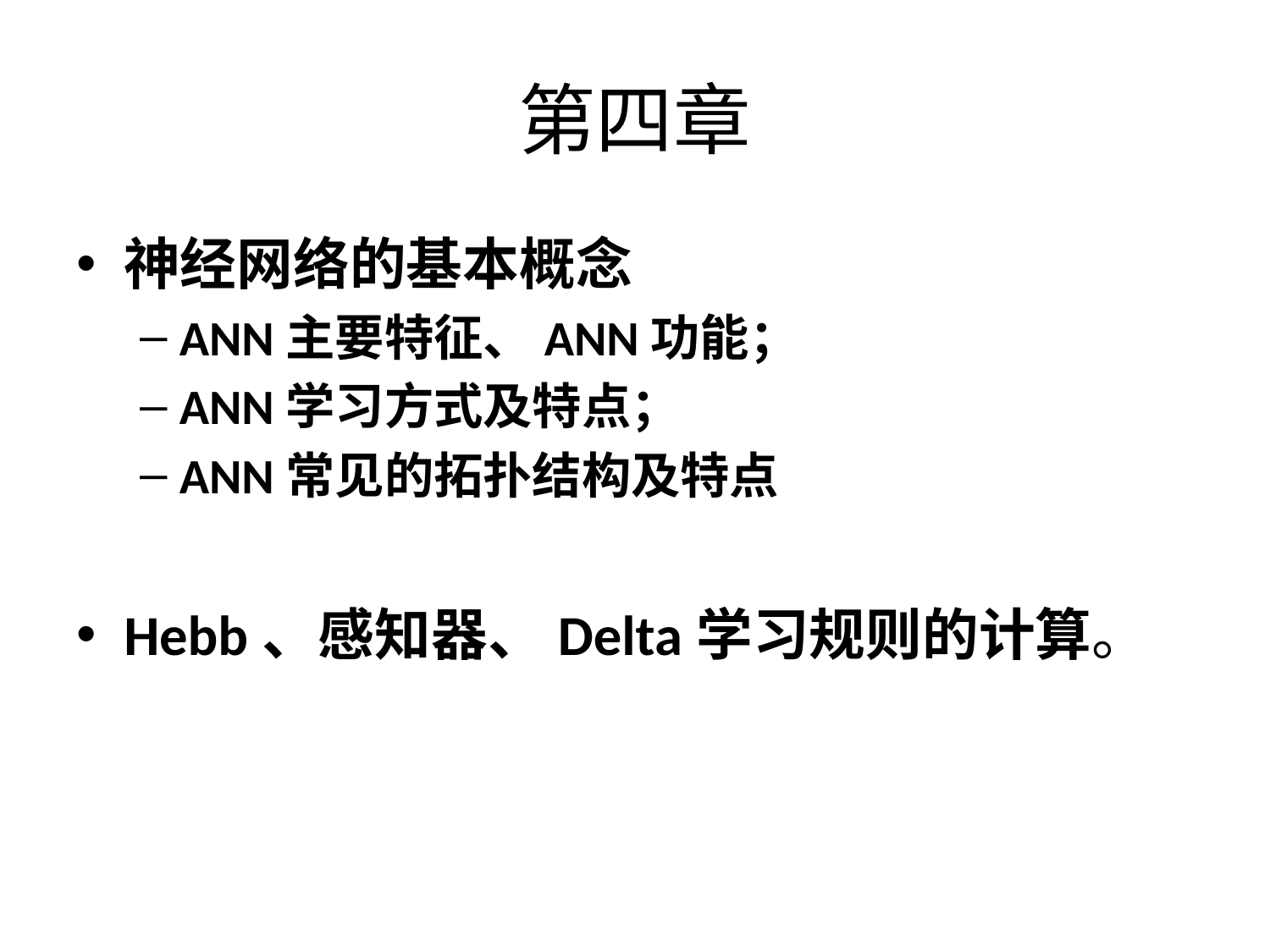

# 第四章
神经网络的基本概念
ANN主要特征、ANN功能；
ANN学习方式及特点；
ANN常见的拓扑结构及特点

Hebb、感知器、Delta学习规则的计算。